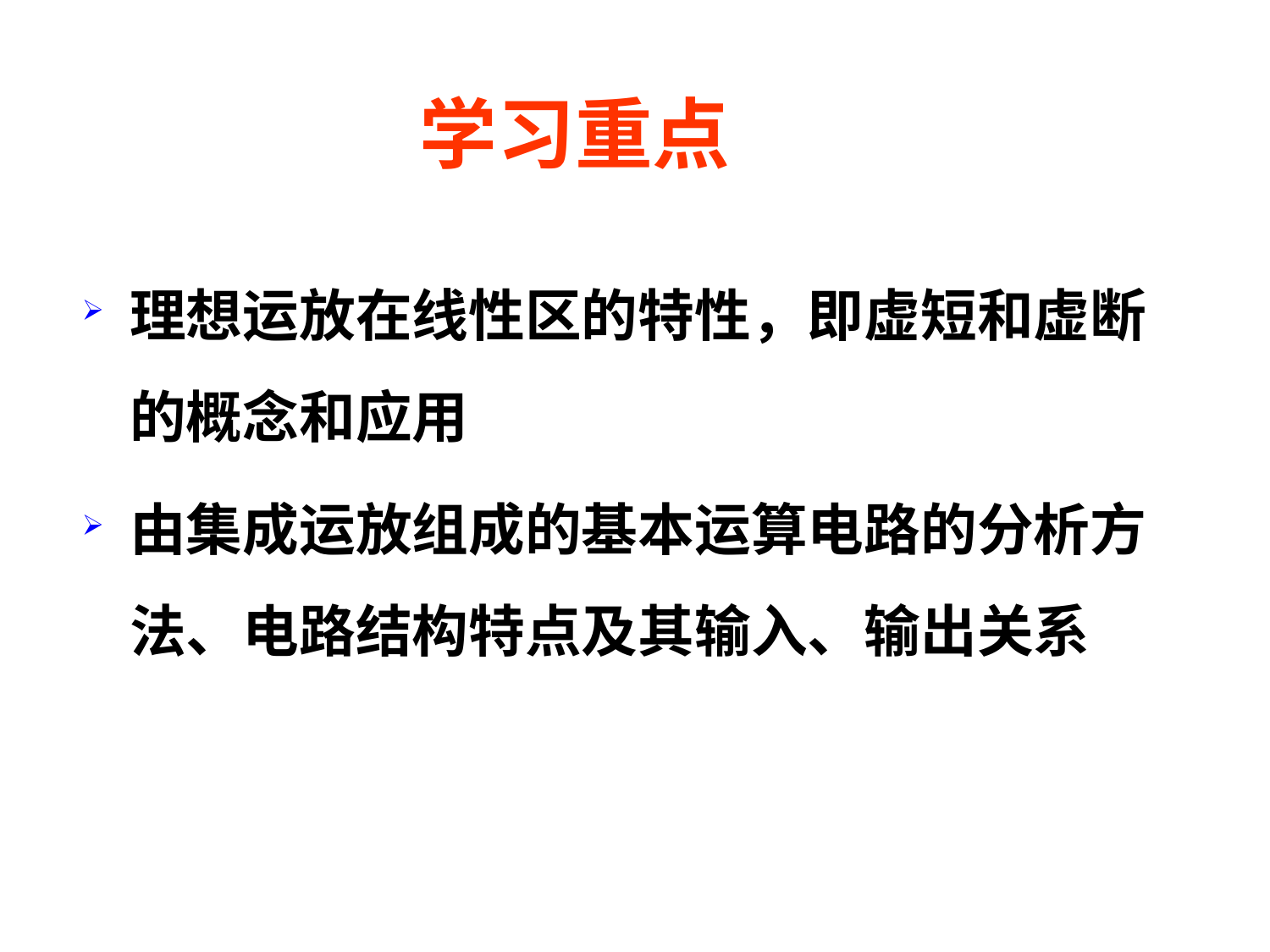

学习重点

理想运放在线性区的特性，即虚短和虚断的概念和应用
由集成运放组成的基本运算电路的分析方法、电路结构特点及其输入、输出关系